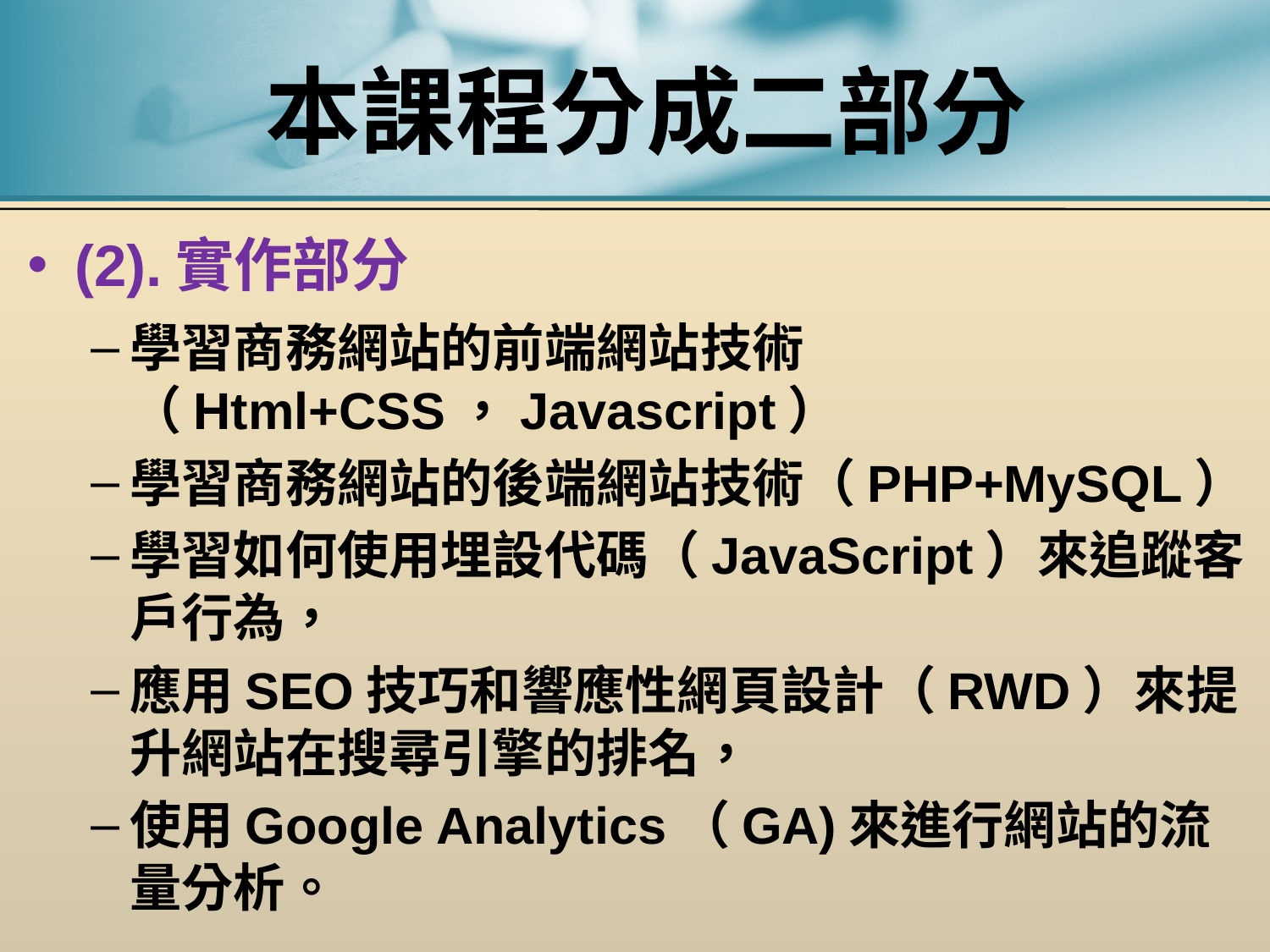

# 本課程分成二部分
(2).實作部分
學習商務網站的前端網站技術（Html+CSS，Javascript）
學習商務網站的後端網站技術（PHP+MySQL）
學習如何使用埋設代碼（JavaScript）來追蹤客戶行為，
應用SEO技巧和響應性網頁設計（RWD）來提升網站在搜尋引擎的排名，
使用Google Analytics（GA)來進行網站的流量分析。